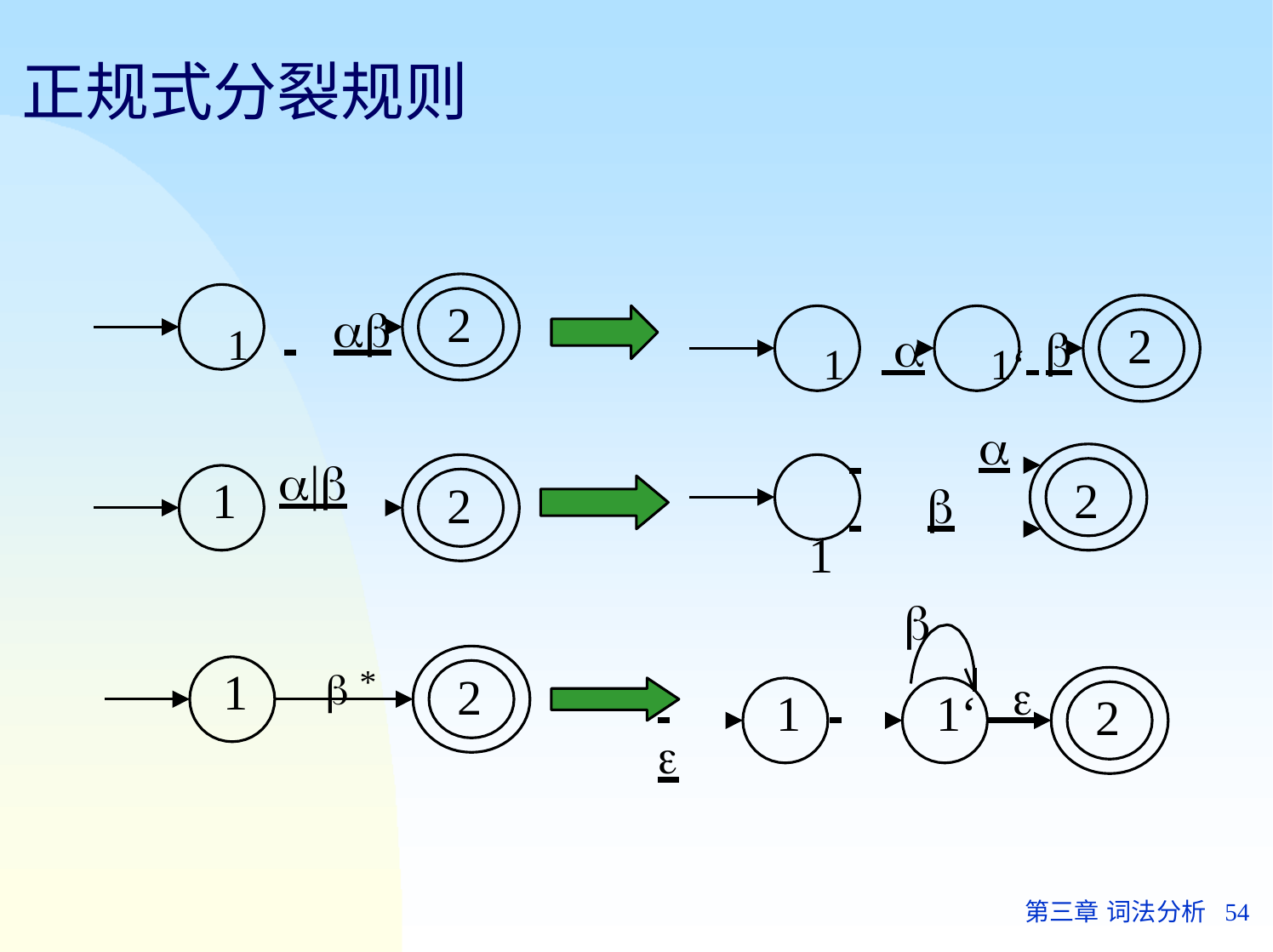

# 正规式分裂规则
1	 	αβ

1	 α	1‘ β
2

2

 	α
1

α|β

2
1
2
 	β

β
β *

1
2
 		  ε
  ε

1
1‘
2

第三章 词法分析	54